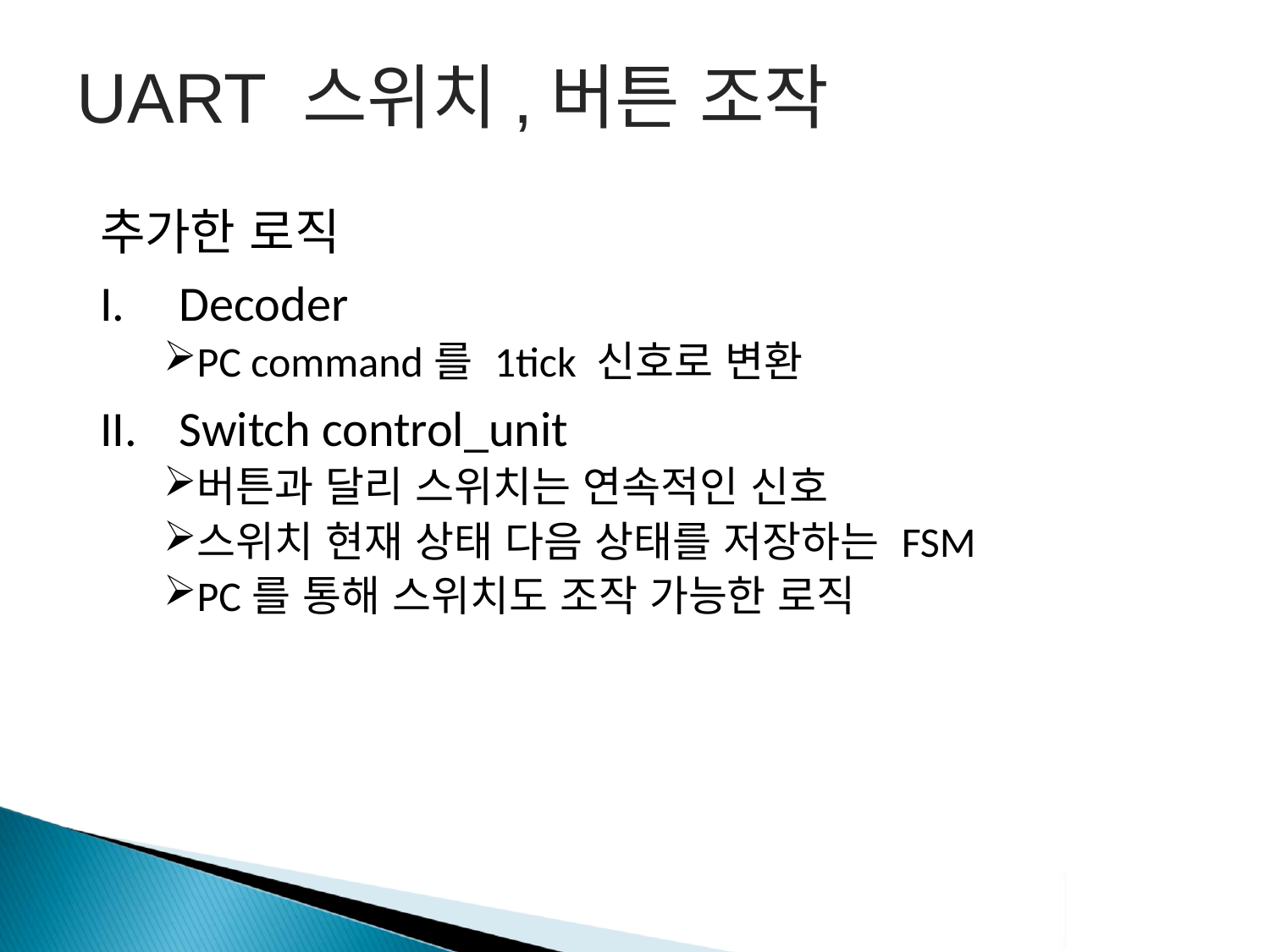

UART 스위치,버튼 조작
추가한 로직
Decoder
PC command를 1tick 신호로 변환
Switch control_unit
버튼과 달리 스위치는 연속적인 신호
스위치 현재 상태 다음 상태를 저장하는 FSM
PC를 통해 스위치도 조작 가능한 로직